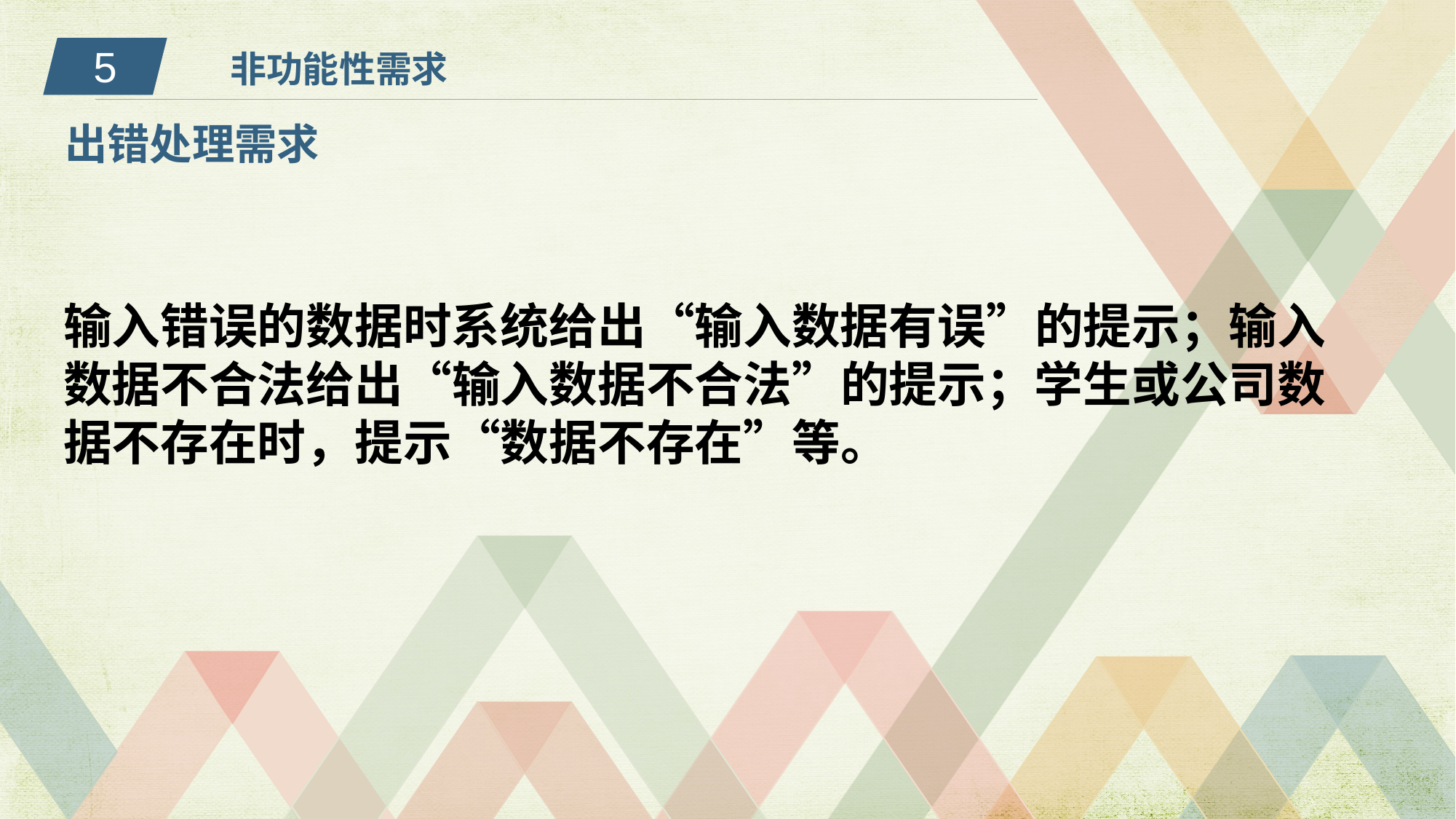

5

非功能性需求
出错处理需求

输入错误的数据时系统给出“输入数据有误”的提示；输入数据不合法给出“输入数据不合法”的提示；学生或公司数据不存在时，提示“数据不存在”等。